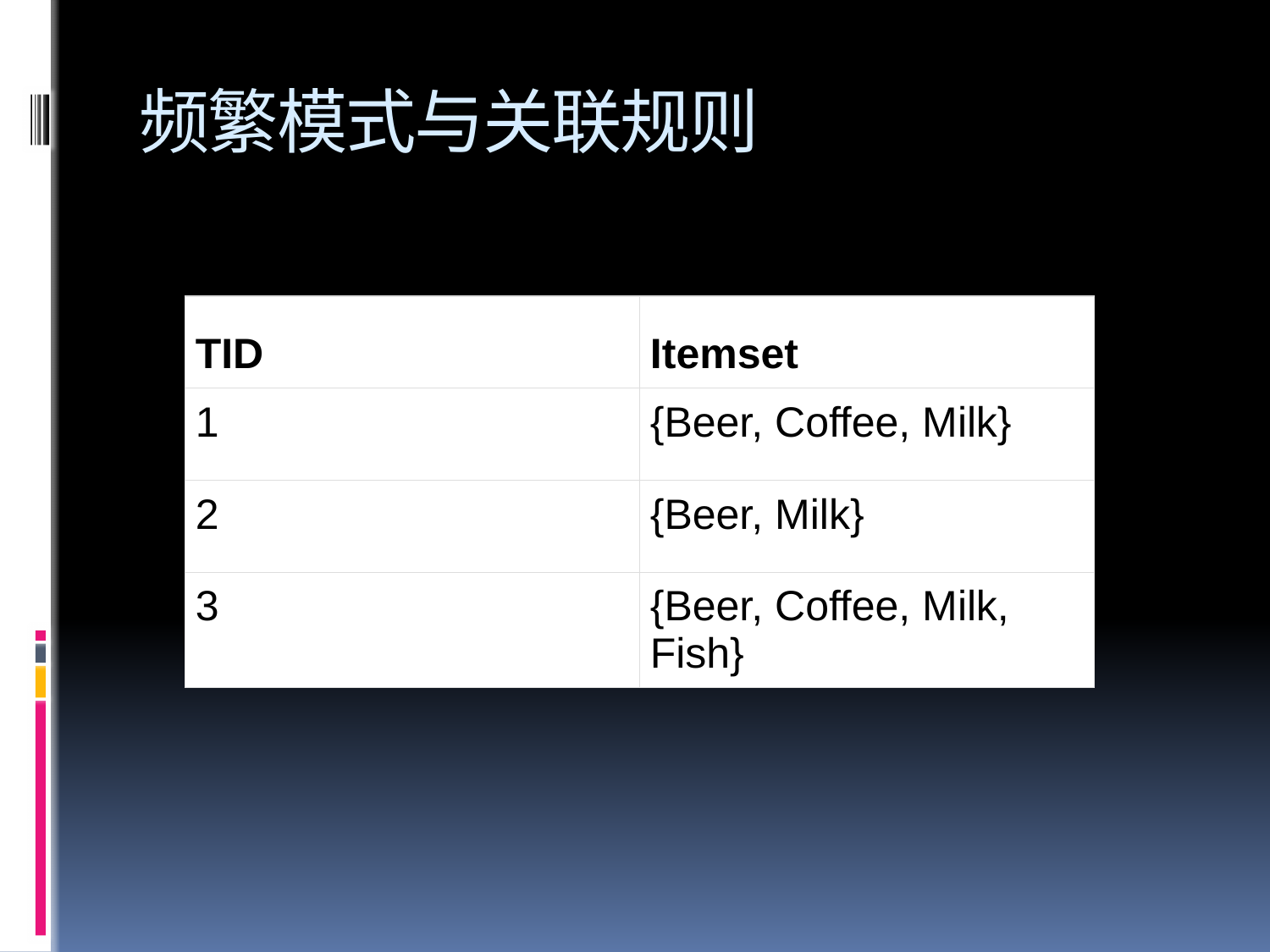

# 频繁模式与关联规则
| TID | Itemset |
| --- | --- |
| 1 | {Beer, Coffee, Milk} |
| 2 | {Beer, Milk} |
| 3 | {Beer, Coffee, Milk, Fish} |